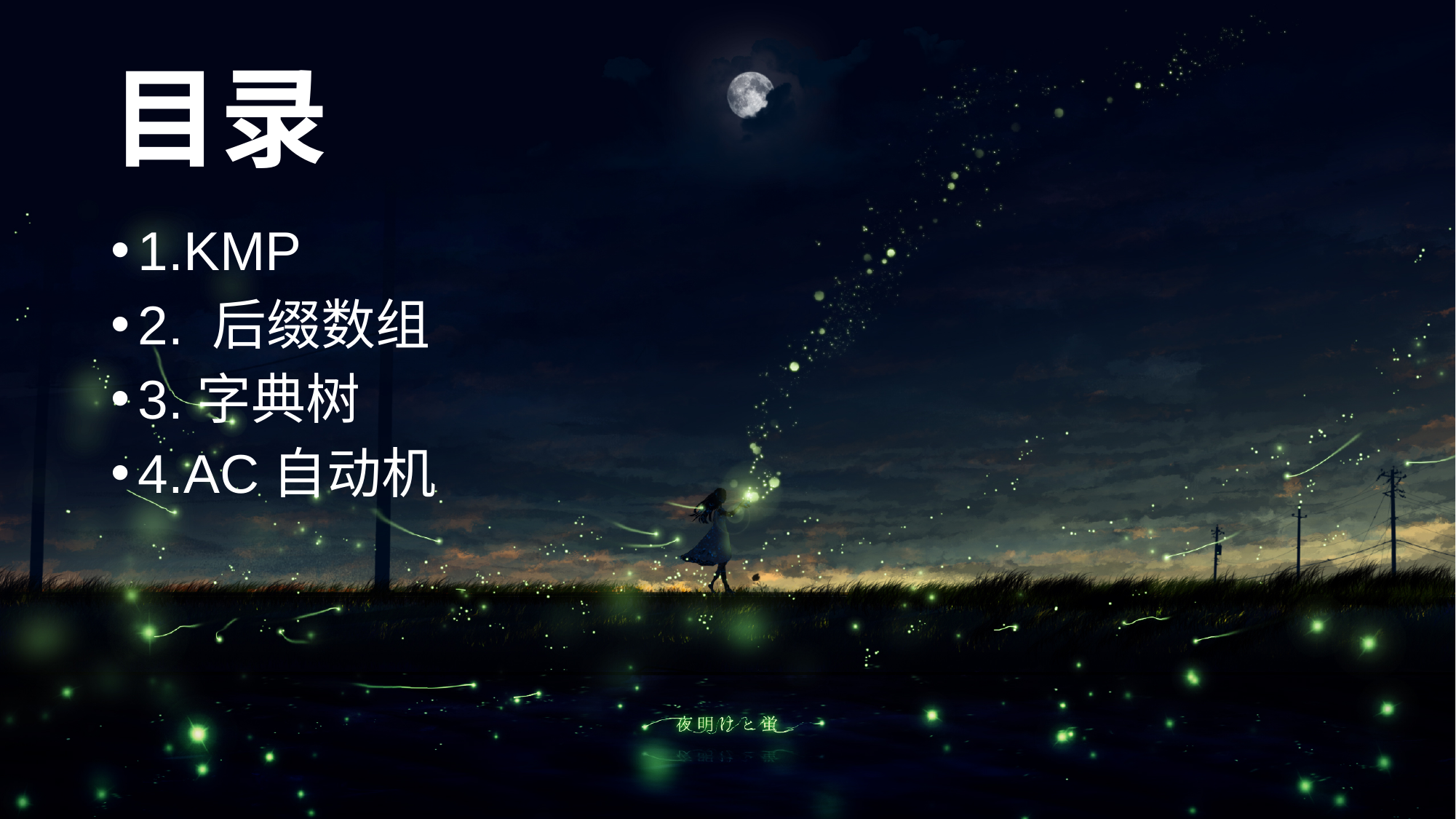

# 目录
1.KMP
2. 后缀数组
3.字典树
4.AC自动机